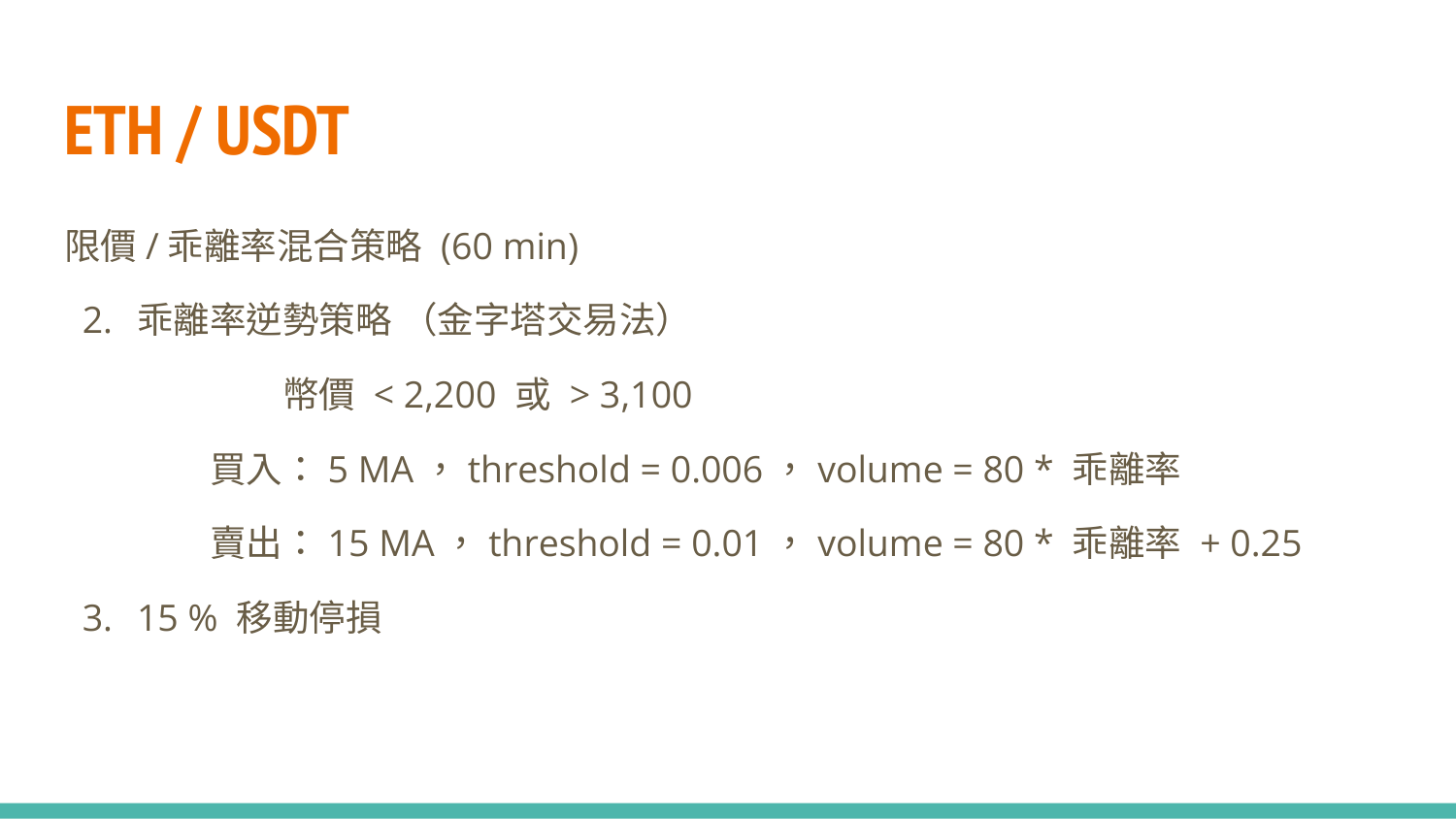

# ETH / USDT
限價/乖離率混合策略 (60 min)
乖離率逆勢策略 （金字塔交易法）
	幣價 < 2,200 或 > 3,100
買入：5 MA，threshold = 0.006，volume = 80 * 乖離率
賣出：15 MA，threshold = 0.01，volume = 80 * 乖離率 + 0.25
15 % 移動停損